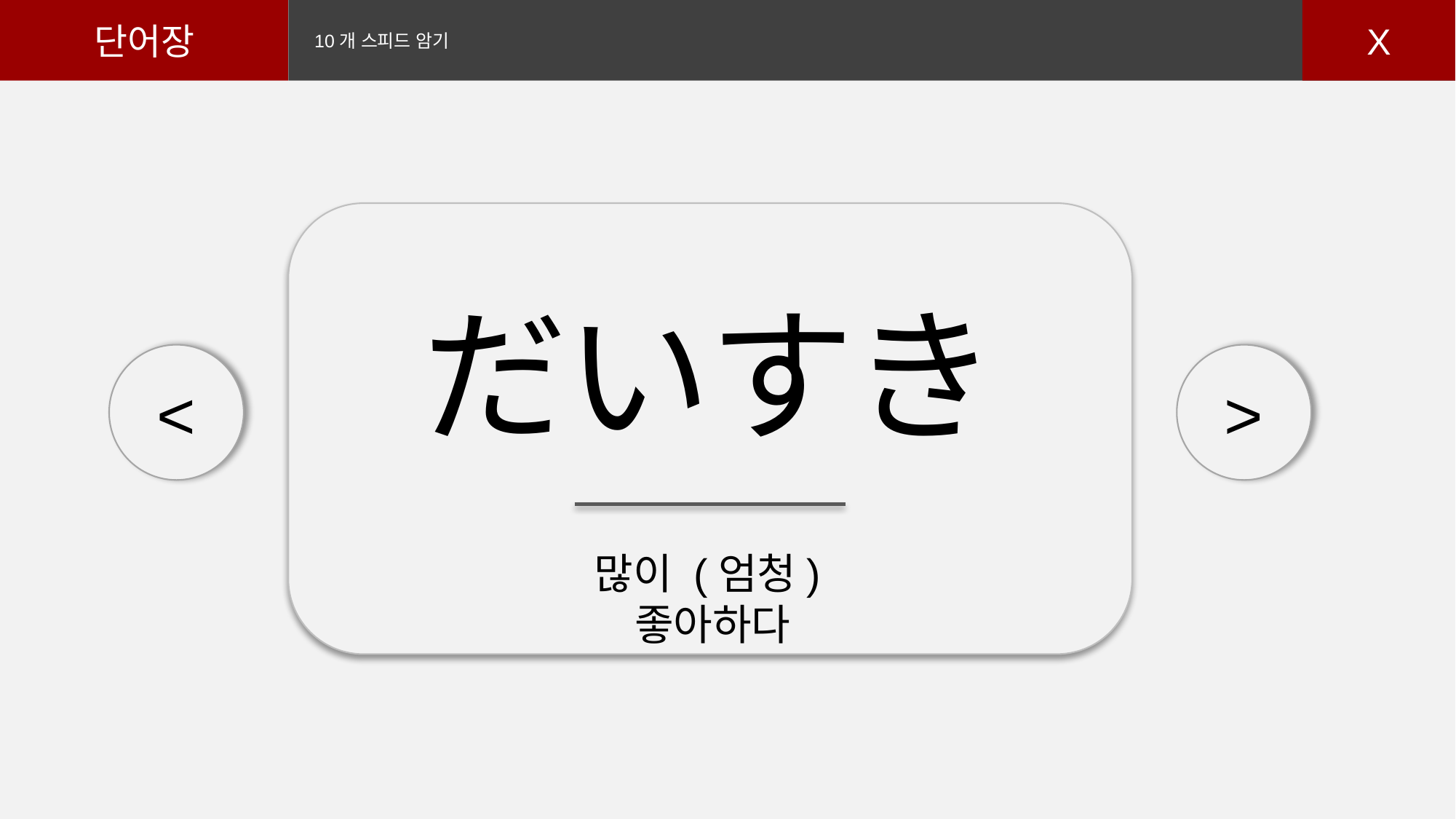

단어장
   10개 스피드 암기
X

だいすき
<
>
많이 (엄청)좋아하다